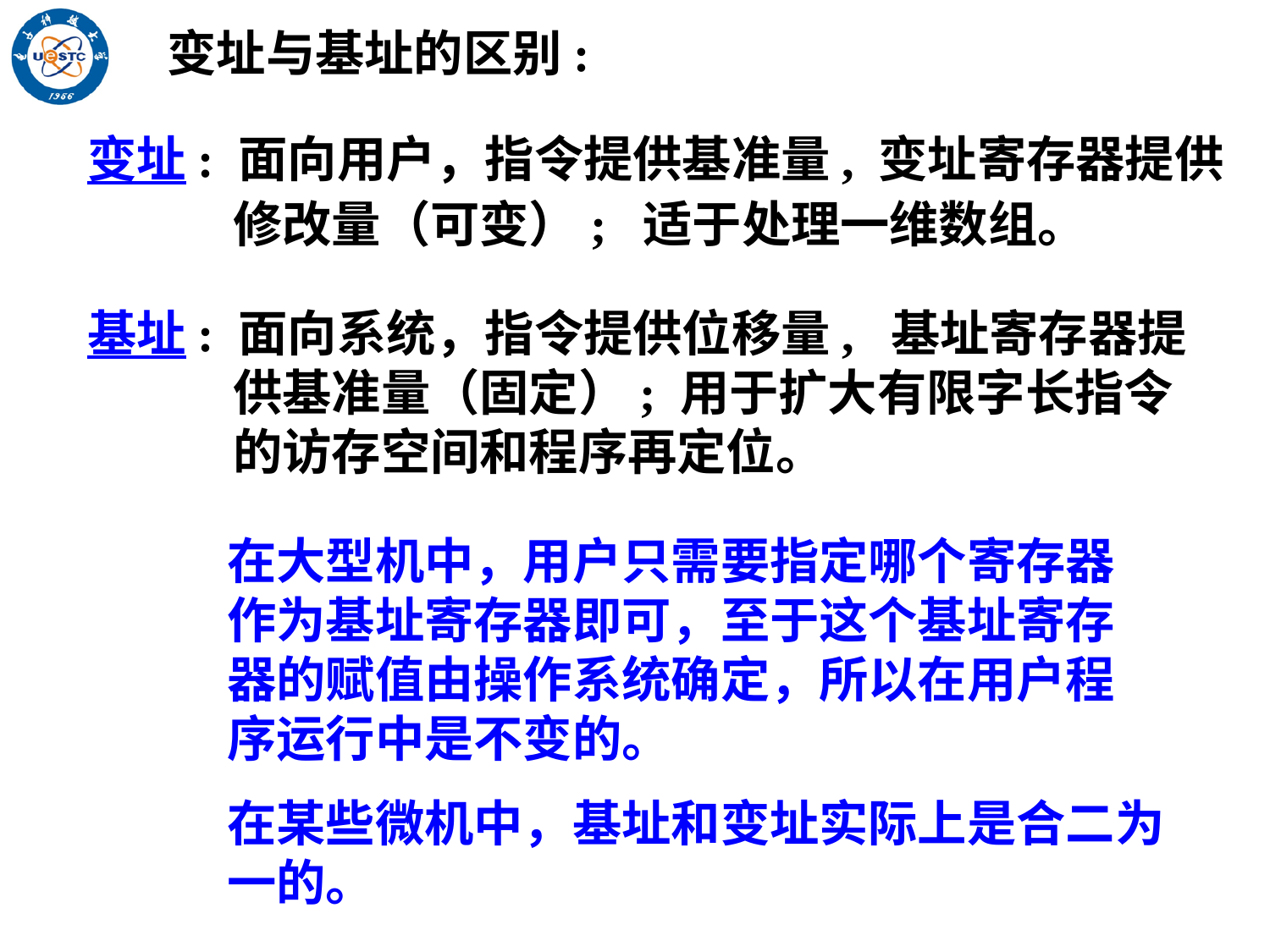

变址与基址的区别:
变址: 面向用户，指令提供基准量, 变址寄存器提供修改量（可变）;  适于处理一维数组。
基址: 面向系统，指令提供位移量,  基址寄存器提供基准量（固定）; 用于扩大有限字长指令的访存空间和程序再定位。
在大型机中，用户只需要指定哪个寄存器作为基址寄存器即可，至于这个基址寄存器的赋值由操作系统确定，所以在用户程序运行中是不变的。
在某些微机中，基址和变址实际上是合二为一的。